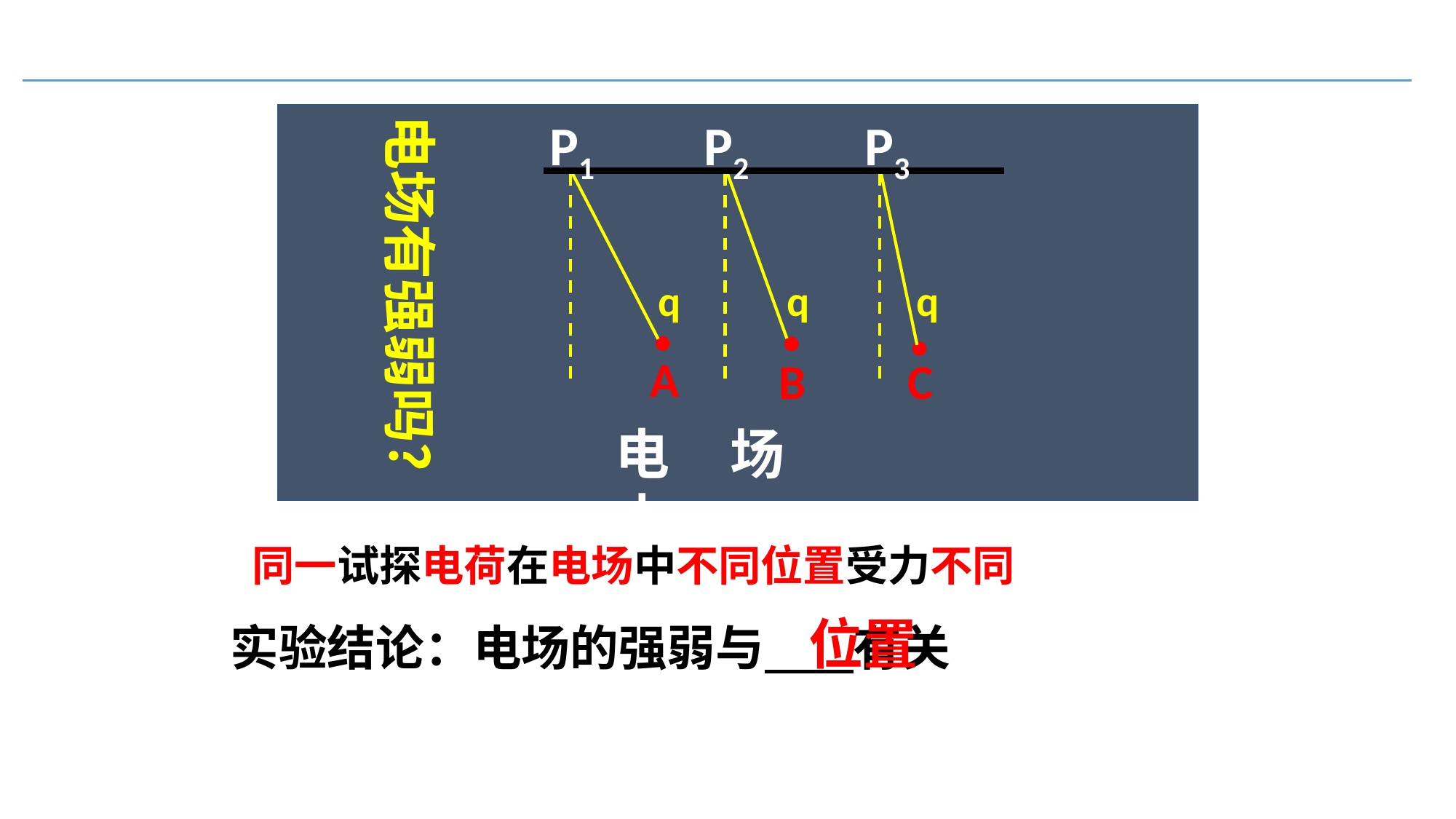

电场有强弱吗？
P3
P1
P2

q
q
q

A
B
C
电    场    中
同一试探电荷在电场中不同位置受力不同
位置
实验结论：电场的强弱与        有关